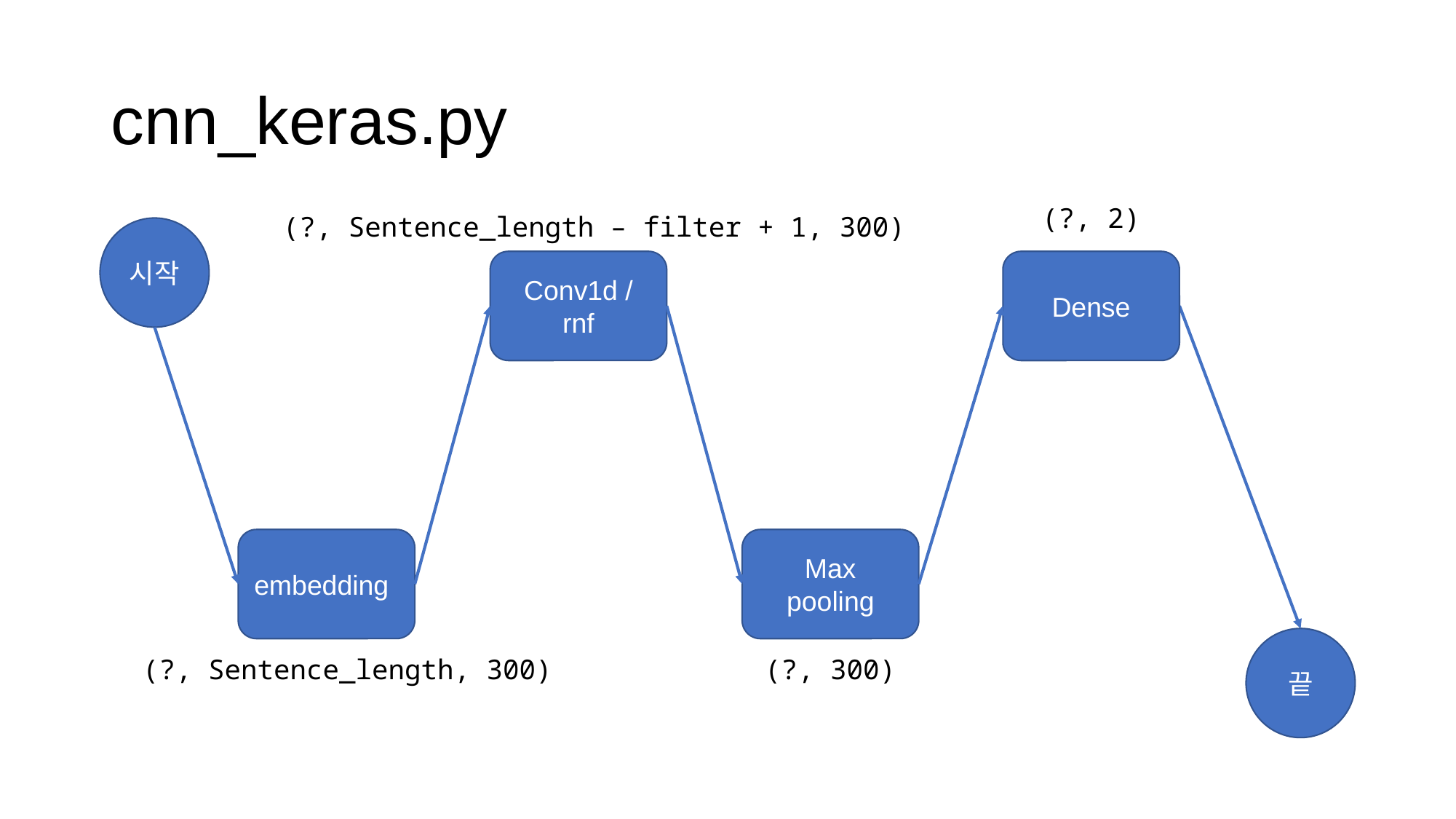

# cnn_keras.py
(?, 2)
(?, Sentence_length – filter + 1, 300)
시작
Conv1d / rnf
Dense
embedding
Max pooling
끝
(?, Sentence_length, 300)
(?, 300)